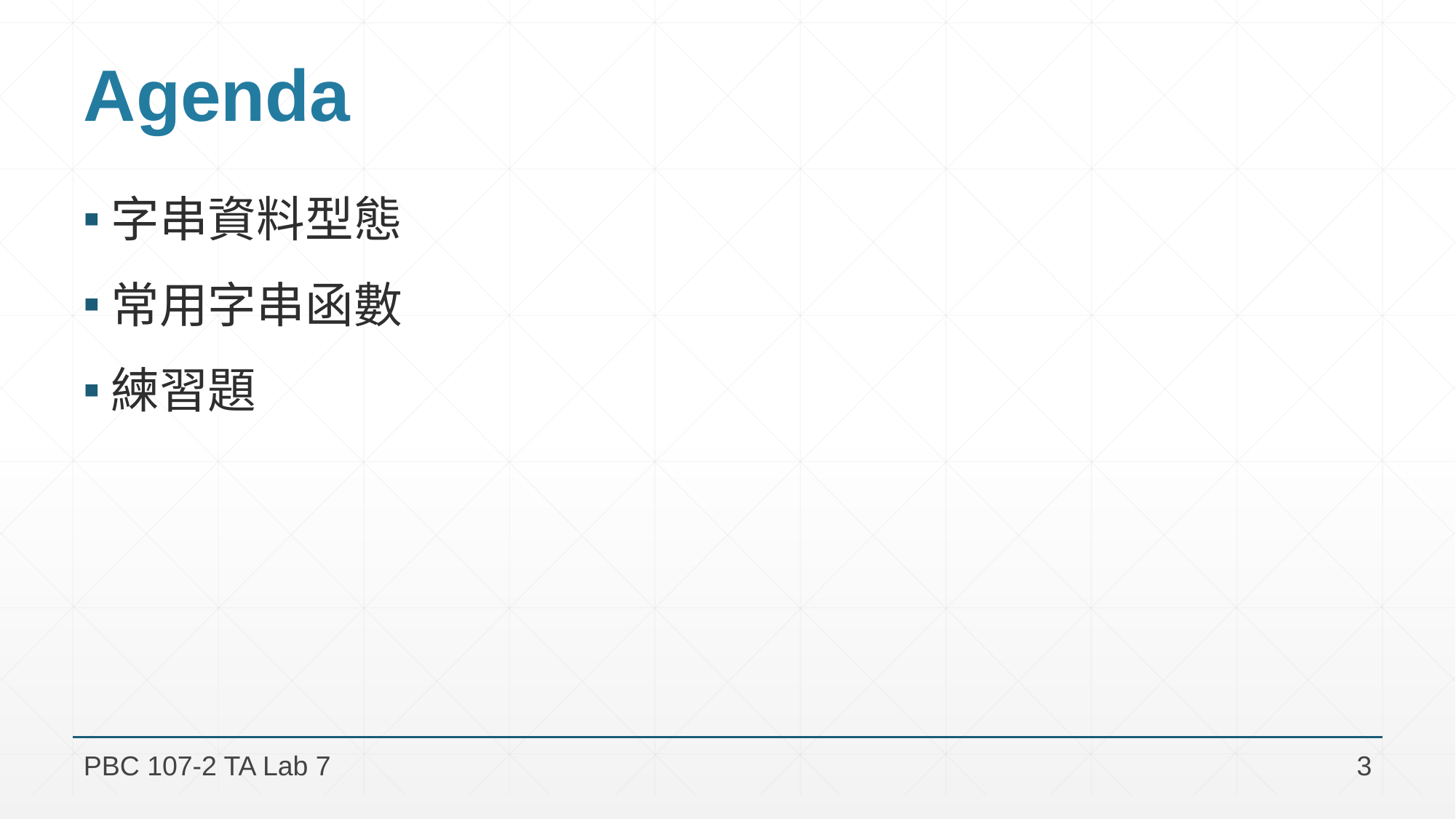

# Agenda
字串資料型態
常用字串函數
練習題

PBC 107-2 TA Lab 7
3